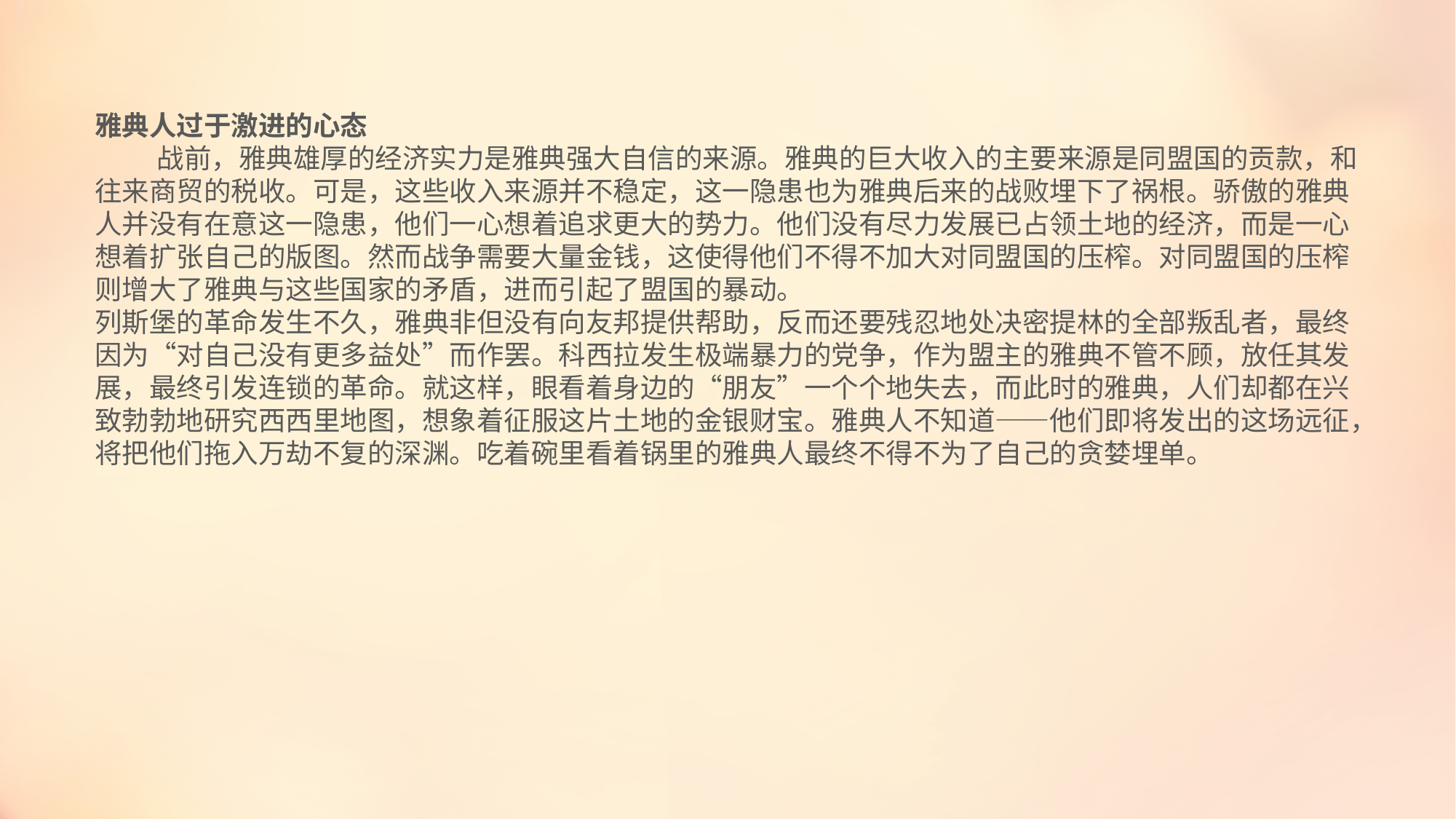

雅典人过于激进的心态
         战前，雅典雄厚的经济实力是雅典强大自信的来源。雅典的巨大收入的主要来源是同盟国的贡款，和往来商贸的税收。可是，这些收入来源并不稳定，这一隐患也为雅典后来的战败埋下了祸根。骄傲的雅典人并没有在意这一隐患，他们一心想着追求更大的势力。他们没有尽力发展已占领土地的经济，而是一心想着扩张自己的版图。然而战争需要大量金钱，这使得他们不得不加大对同盟国的压榨。对同盟国的压榨则增大了雅典与这些国家的矛盾，进而引起了盟国的暴动。
列斯堡的革命发生不久，雅典非但没有向友邦提供帮助，反而还要残忍地处决密提林的全部叛乱者，最终因为“对自己没有更多益处”而作罢。科西拉发生极端暴力的党争，作为盟主的雅典不管不顾，放任其发展，最终引发连锁的革命。就这样，眼看着身边的“朋友”一个个地失去，而此时的雅典，人们却都在兴致勃勃地研究西西里地图，想象着征服这片土地的金银财宝。雅典人不知道——他们即将发出的这场远征，将把他们拖入万劫不复的深渊。吃着碗里看着锅里的雅典人最终不得不为了自己的贪婪埋单。